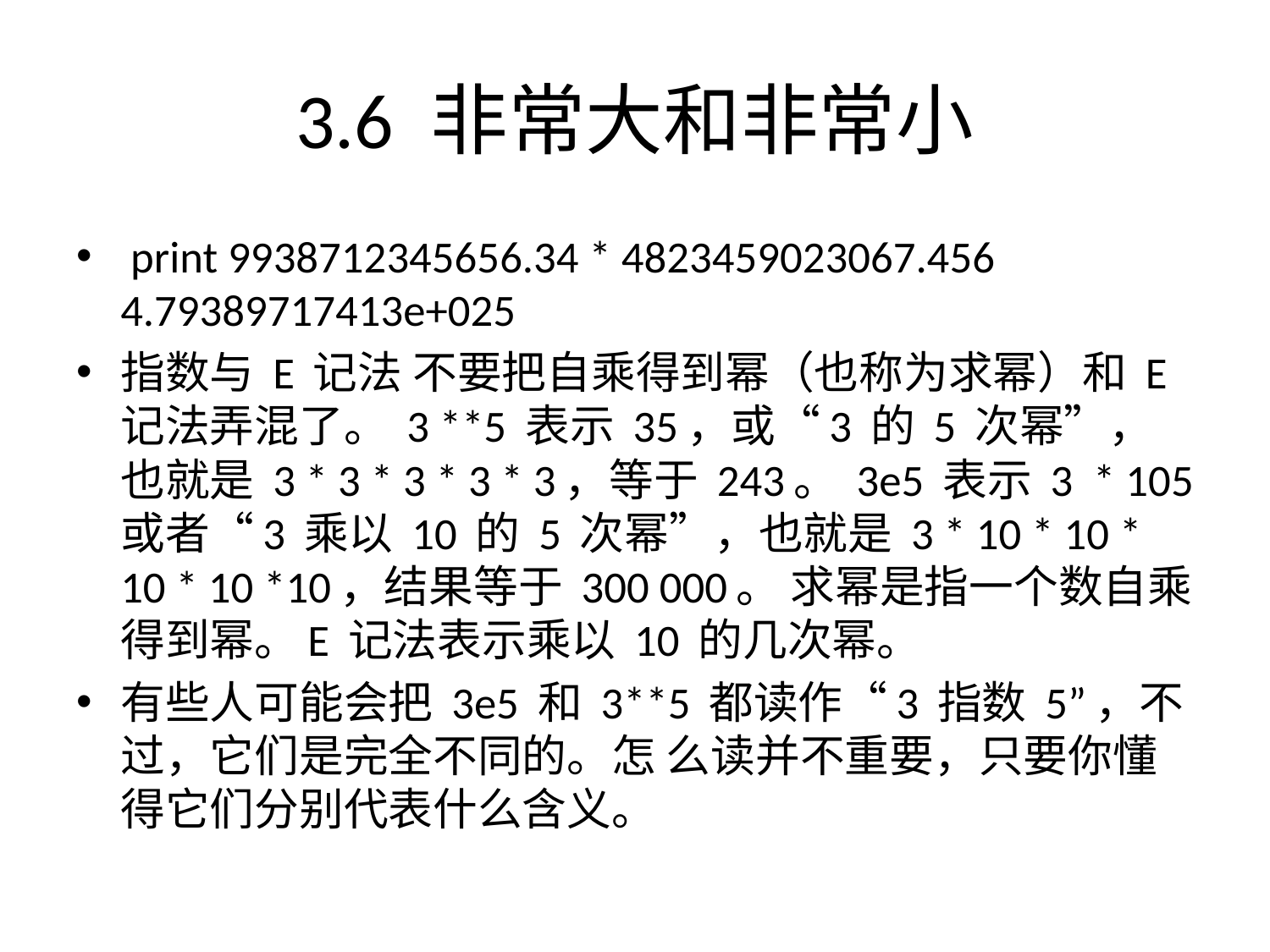

# 3.6 非常大和非常小
 print 9938712345656.34 * 4823459023067.456 4.79389717413e+025
指数与 E 记法 不要把自乘得到幂（也称为求幂）和 E 记法弄混了。 3 **5 表示 35，或“3 的 5 次幂”，也就是 3 * 3 * 3 * 3 * 3，等于 243。 3e5 表示 3  * 105 或者“3 乘以 10 的 5 次幂”，也就是 3 * 10 * 10 * 10 * 10 *10，结果等于 300 000。 求幂是指一个数自乘得到幂。E 记法表示乘以 10 的几次幂。
有些人可能会把 3e5 和 3**5 都读作“3 指数 5”，不过，它们是完全不同的。怎 么读并不重要，只要你懂得它们分别代表什么含义。